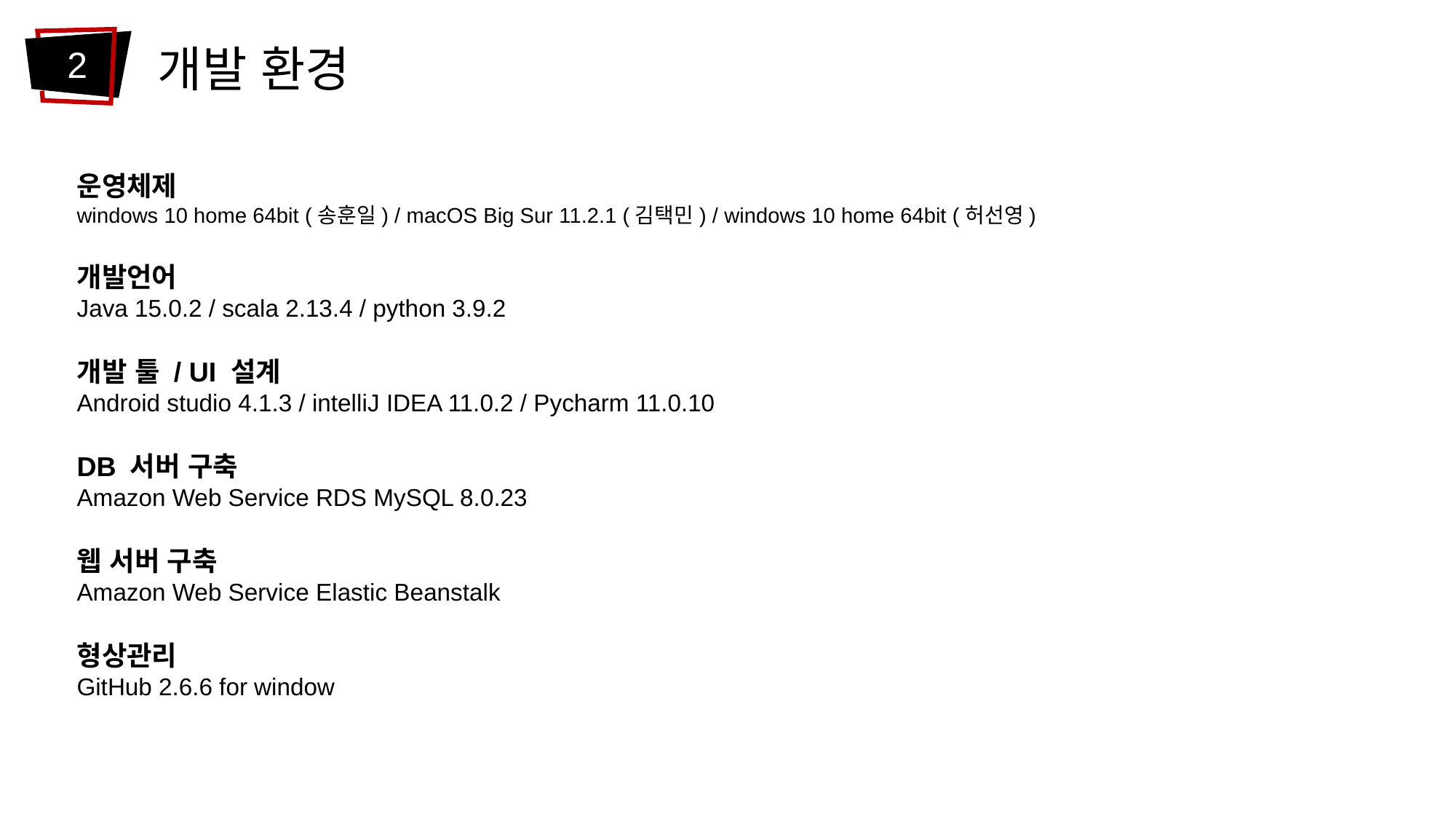

개발 환경
2
운영체제
windows 10 home 64bit (송훈일) / macOS Big Sur 11.2.1 (김택민) / windows 10 home 64bit (허선영)

개발언어
Java 15.0.2 / scala 2.13.4 / python 3.9.2

개발 툴 / UI 설계
Android studio 4.1.3 / intelliJ IDEA 11.0.2 / Pycharm 11.0.10

DB 서버 구축
Amazon Web Service RDS MySQL 8.0.23

웹 서버 구축
Amazon Web Service Elastic Beanstalk

형상관리
GitHub 2.6.6 for window